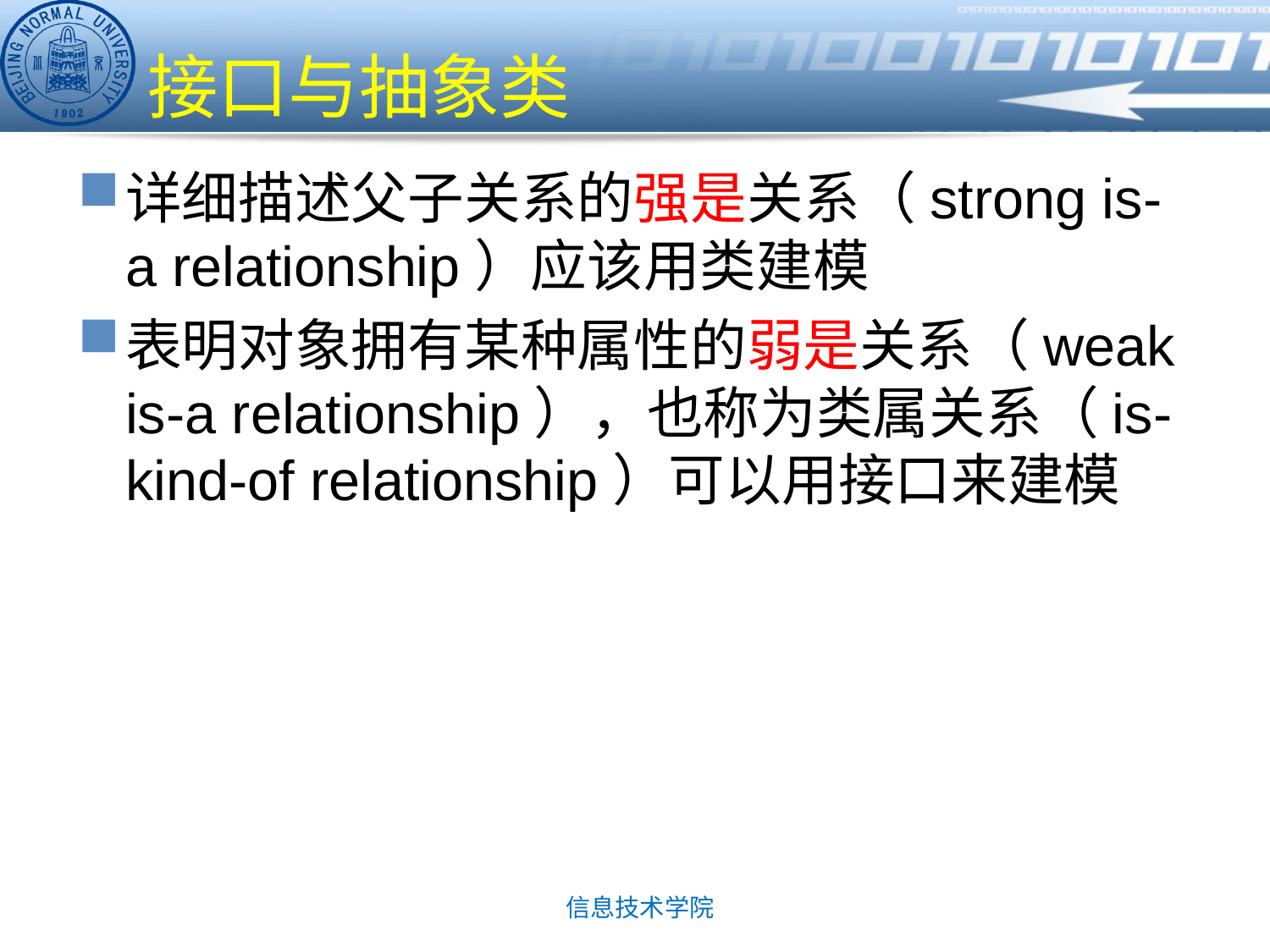

# 接口与抽象类
详细描述父子关系的强是关系（strong is-a relationship）应该用类建模
表明对象拥有某种属性的弱是关系（weak is-a relationship），也称为类属关系（is-kind-of relationship）可以用接口来建模